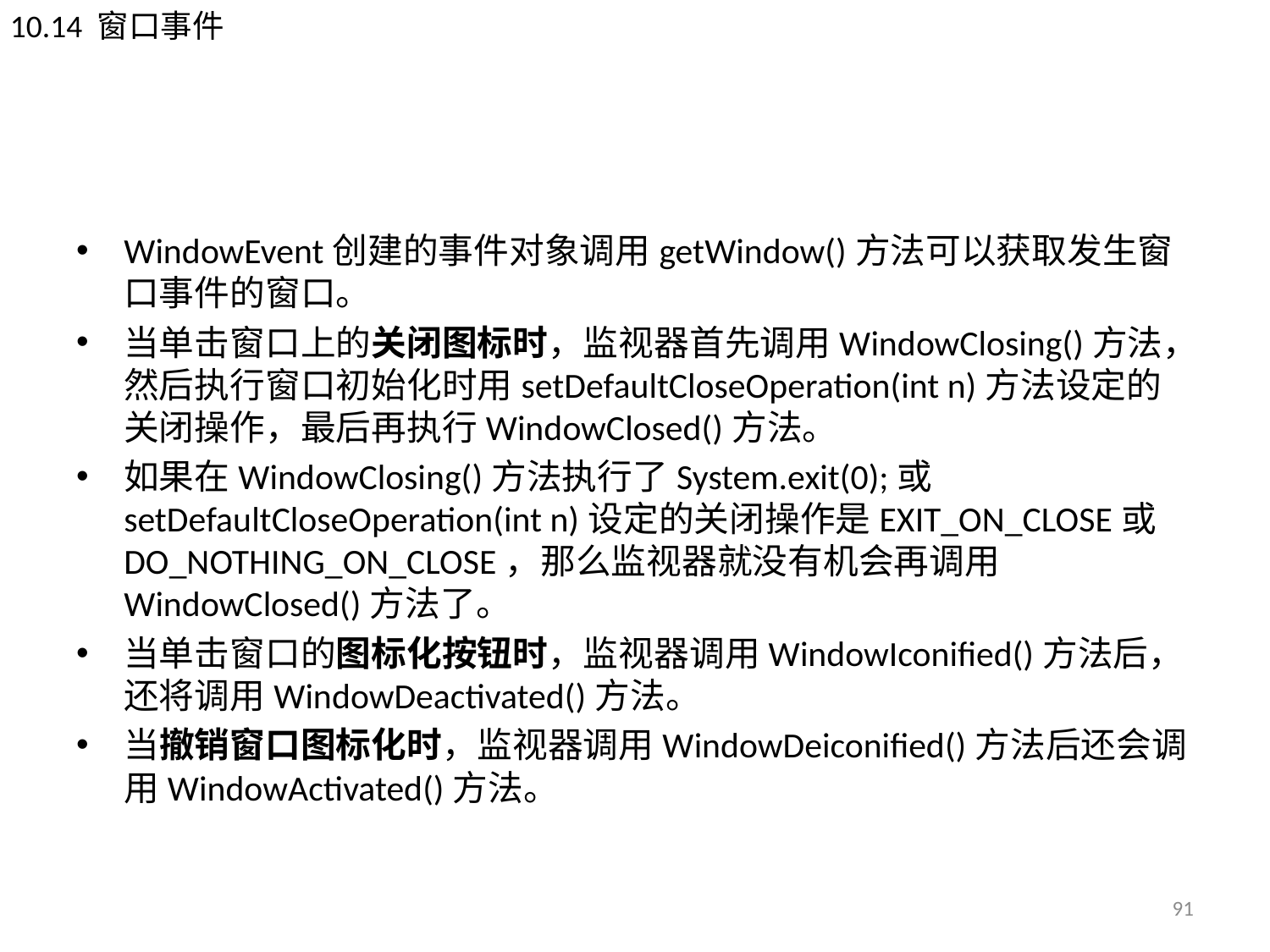

10.14 窗口事件
#
WindowEvent创建的事件对象调用getWindow()方法可以获取发生窗口事件的窗口。
当单击窗口上的关闭图标时，监视器首先调用WindowClosing()方法，然后执行窗口初始化时用setDefaultCloseOperation(int n)方法设定的关闭操作，最后再执行WindowClosed()方法。
如果在WindowClosing()方法执行了System.exit(0);或setDefaultCloseOperation(int n)设定的关闭操作是EXIT_ON_CLOSE或DO_NOTHING_ON_CLOSE，那么监视器就没有机会再调用WindowClosed()方法了。
当单击窗口的图标化按钮时，监视器调用WindowIconified()方法后，还将调用WindowDeactivated()方法。
当撤销窗口图标化时，监视器调用WindowDeiconified()方法后还会调用WindowActivated()方法。
91